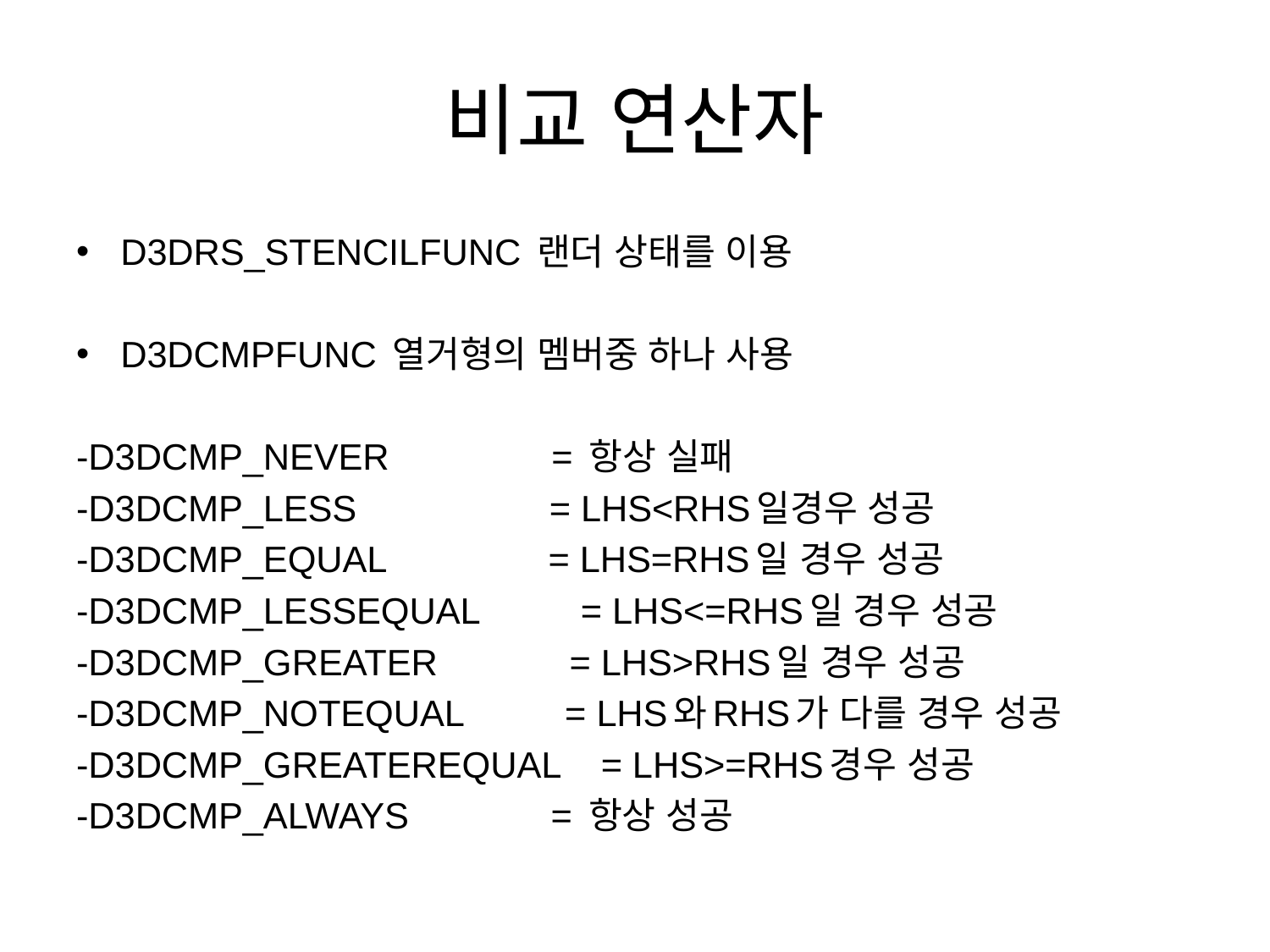

# 비교 연산자
D3DRS_STENCILFUNC 랜더 상태를 이용

D3DCMPFUNC 열거형의 멤버중 하나 사용

-D3DCMP_NEVER                = 항상 실패
-D3DCMP_LESS                   = LHS<RHS일경우 성공
-D3DCMP_EQUAL                = LHS=RHS일 경우 성공
-D3DCMP_LESSEQUAL          = LHS<=RHS일 경우 성공
-D3DCMP_GREATER             = LHS>RHS일 경우 성공
-D3DCMP_NOTEQUAL          = LHS와RHS가 다를 경우 성공
-D3DCMP_GREATEREQUAL    = LHS>=RHS경우 성공
-D3DCMP_ALWAYS              = 항상 성공